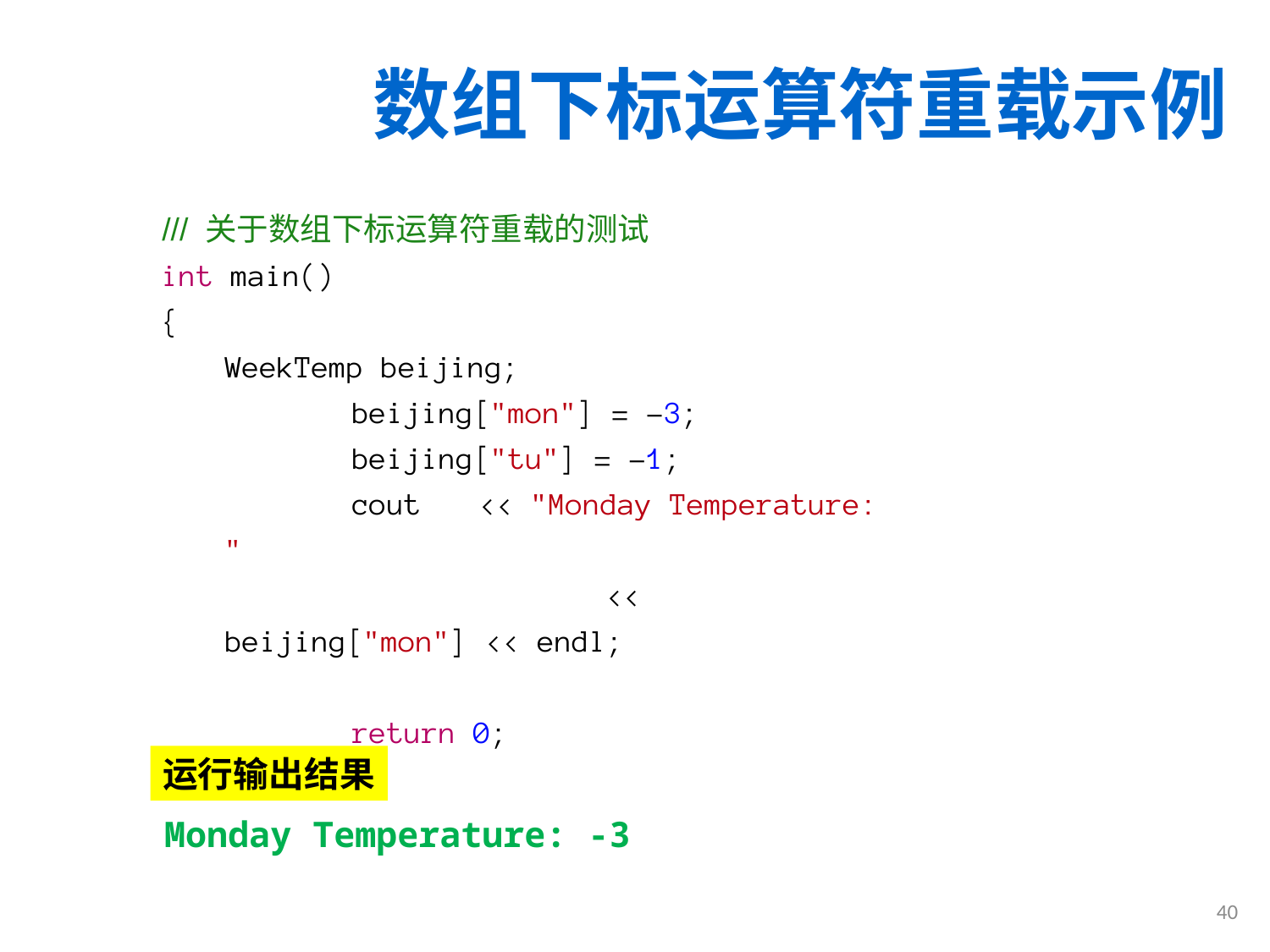

# 数组下标运算符重载示例
/// 关于数组下标运算符重载的测试
int main()
{
WeekTemp beijing;
	beijing["mon"] = -3;
	beijing["tu"] = -1;
  	cout 	<< "Monday Temperature: "
			<< beijing["mon"] << endl;

	return 0;
}
运行输出结果
Monday Temperature: -3
40